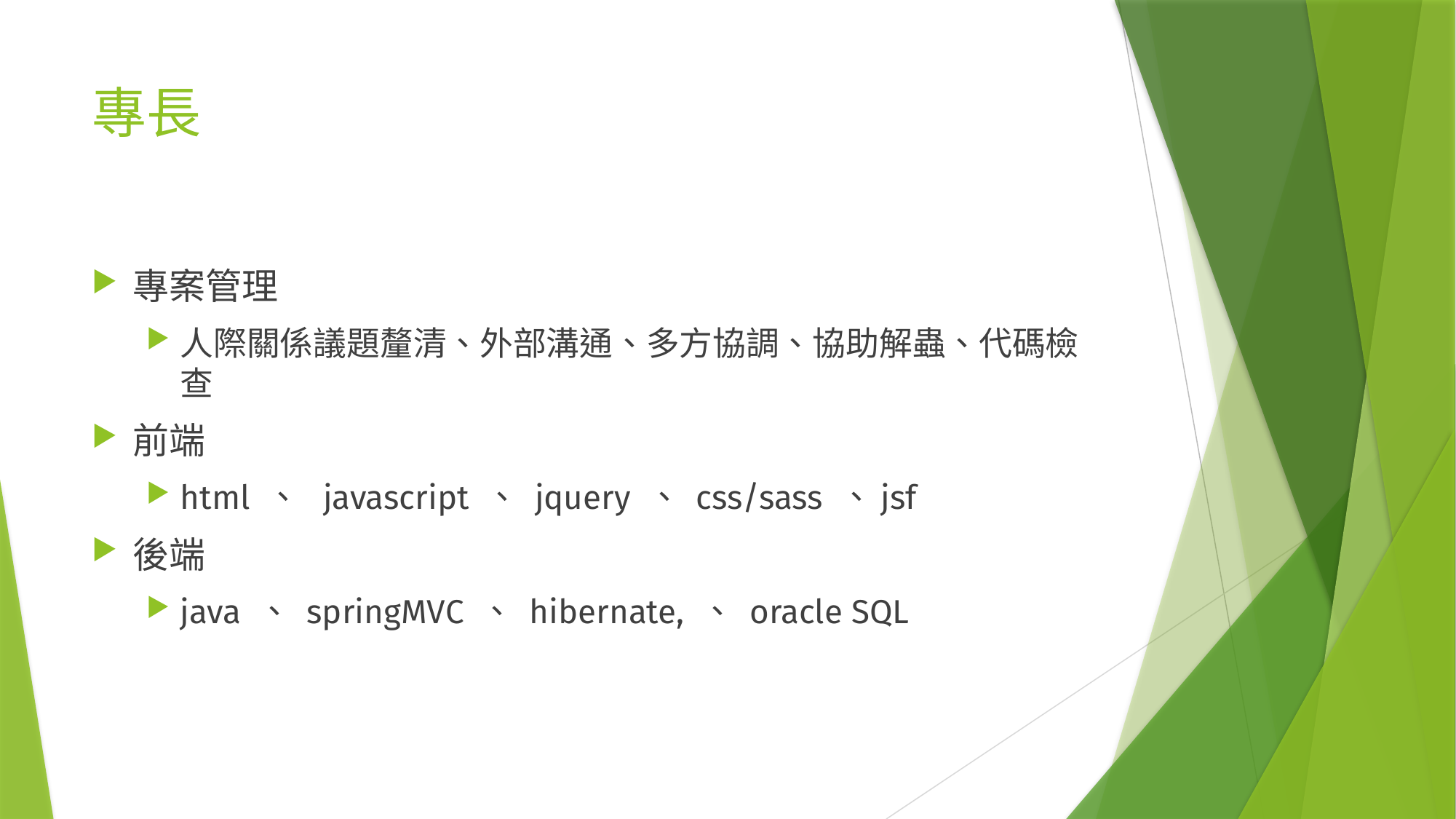

# 專長
專案管理
人際關係議題釐清、外部溝通、多方協調、協助解蟲、代碼檢查
前端
html 、  javascript 、 jquery 、 css/sass 、jsf
後端
java 、 springMVC 、 hibernate, 、 oracle SQL